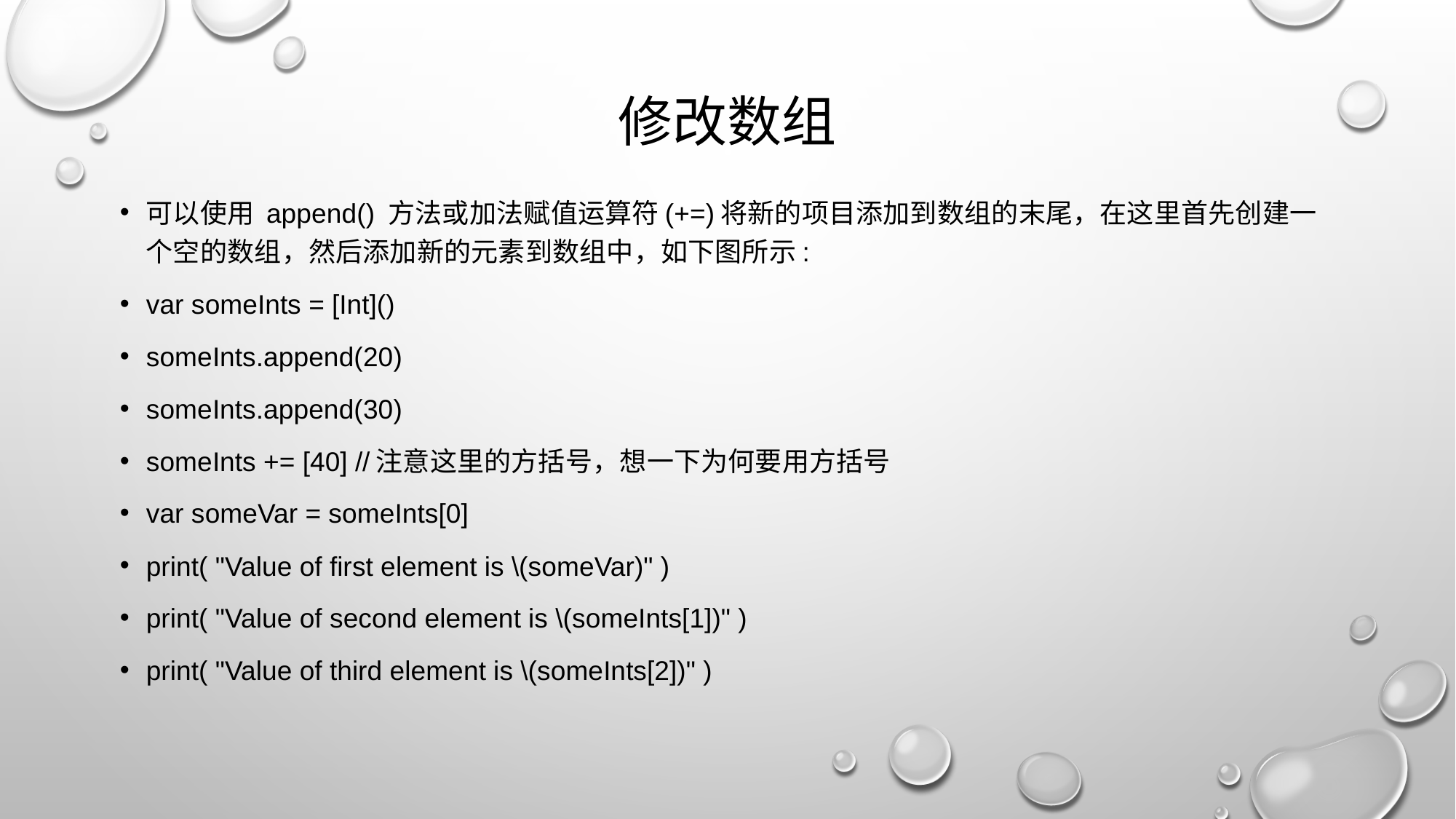

# 修改数组
可以使用 append() 方法或加法赋值运算符(+=)将新的项目添加到数组的末尾，在这里首先创建一个空的数组，然后添加新的元素到数组中，如下图所示:
var someInts = [Int]()
someInts.append(20)
someInts.append(30)
someInts += [40] //注意这里的方括号，想一下为何要用方括号
var someVar = someInts[0]
print( "Value of first element is \(someVar)" )
print( "Value of second element is \(someInts[1])" )
print( "Value of third element is \(someInts[2])" )